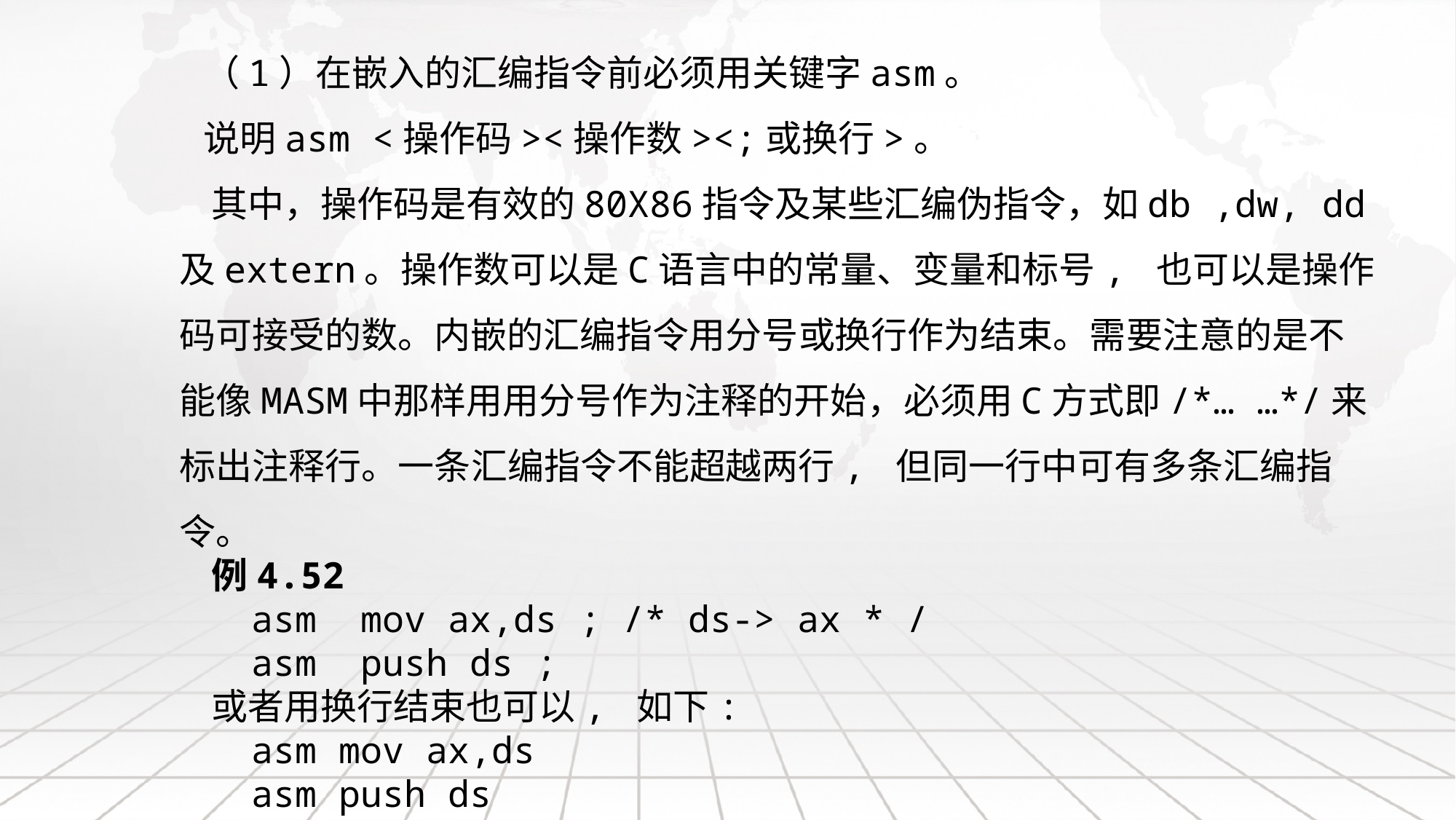

（1）在嵌入的汇编指令前必须用关键字asm。
说明asm <操作码><操作数><;或换行>。
其中，操作码是有效的80X86指令及某些汇编伪指令，如db ,dw, dd及extern。操作数可以是C语言中的常量、变量和标号, 也可以是操作码可接受的数。内嵌的汇编指令用分号或换行作为结束。需要注意的是不能像MASM中那样用用分号作为注释的开始，必须用C方式即/*… …*/来标出注释行。一条汇编指令不能超越两行, 但同一行中可有多条汇编指令。
例4.52
asm  mov ax,ds ; /* ds-> ax * /
asm  push ds ;
或者用换行结束也可以, 如下:
asm mov ax,ds
asm push ds